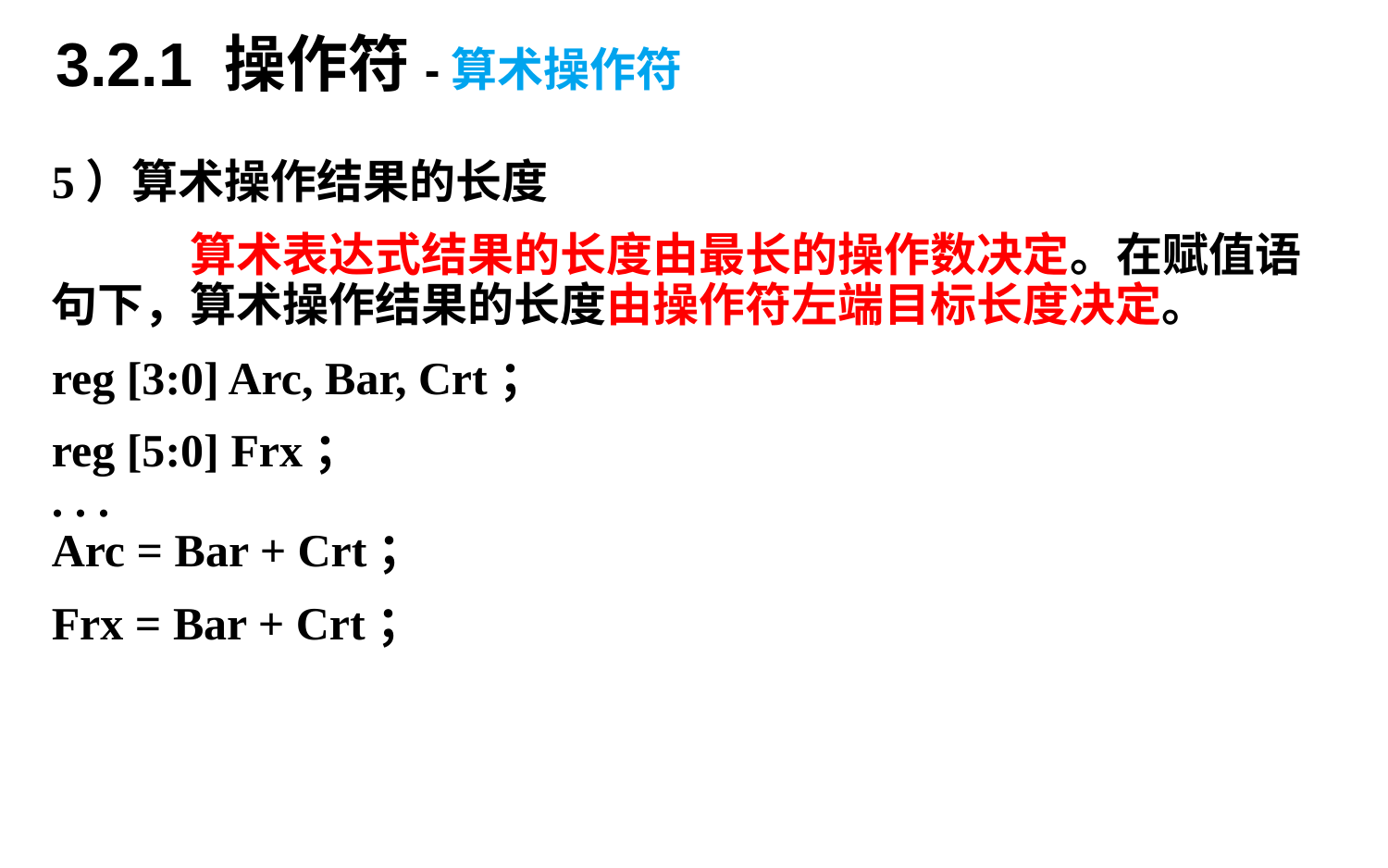

3.2.1 操作符-算术操作符
5）算术操作结果的长度
	算术表达式结果的长度由最长的操作数决定。在赋值语句下，算术操作结果的长度由操作符左端目标长度决定。
reg [3:0] Arc, Bar, Crt；
reg [5:0] Frx；
. . .
Arc = Bar + Crt；
Frx = Bar + Crt；